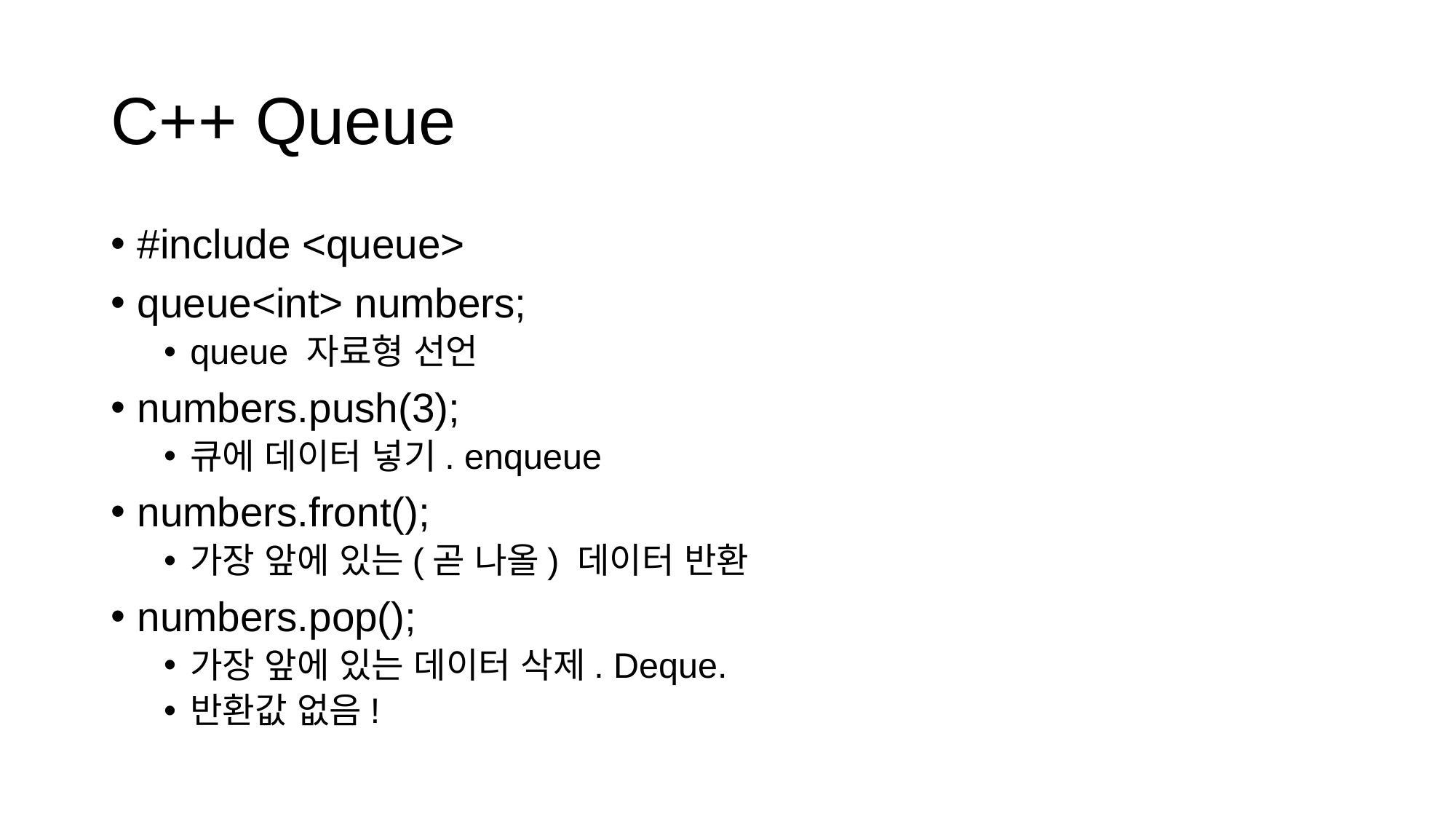

# C++ Queue
#include <queue>
queue<int> numbers;
queue 자료형 선언
numbers.push(3);
큐에 데이터 넣기. enqueue
numbers.front();
가장 앞에 있는(곧 나올) 데이터 반환
numbers.pop();
가장 앞에 있는 데이터 삭제. Deque.
반환값 없음!